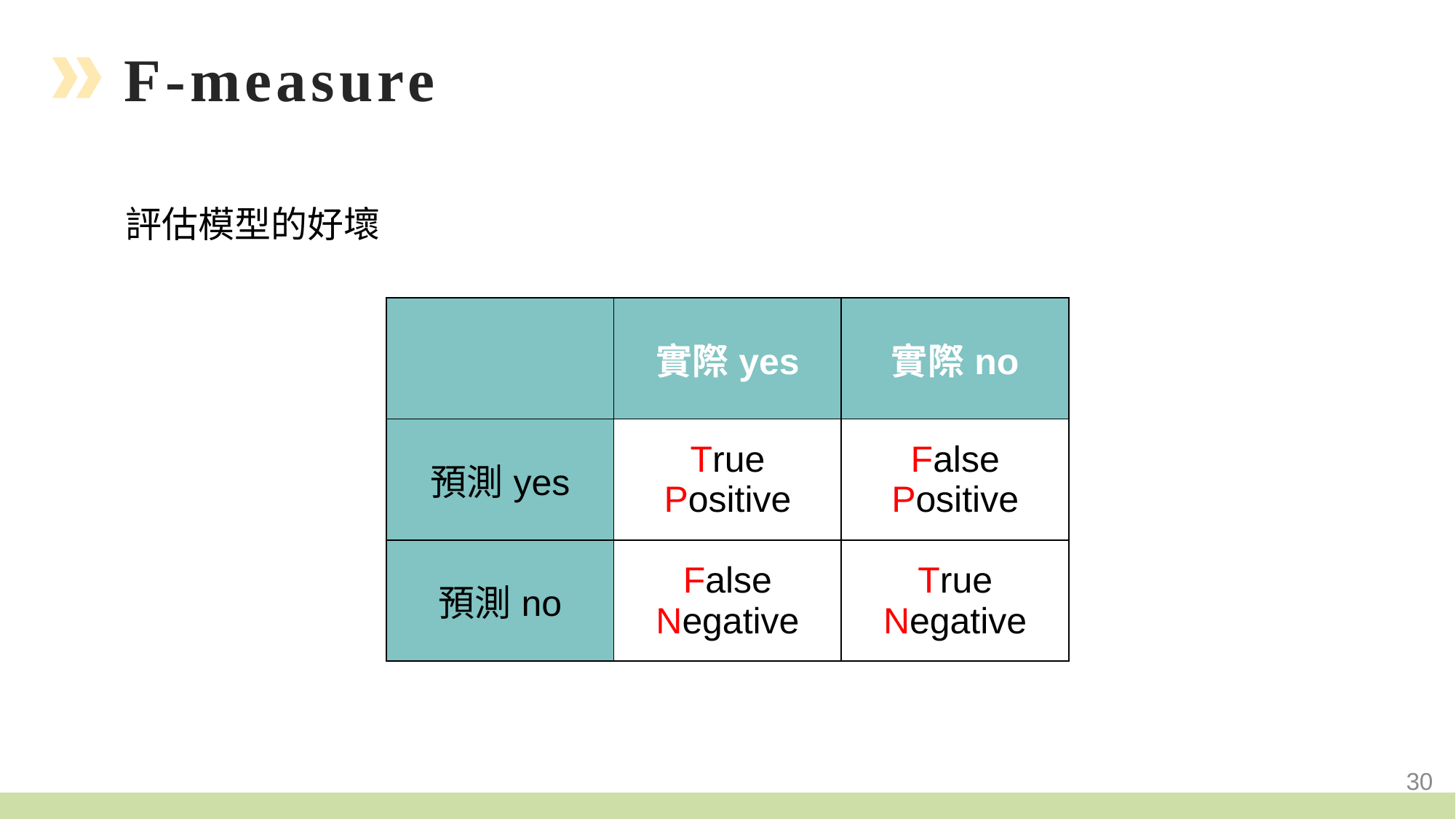

F-measure

評估模型的好壞
|  | 實際yes | 實際no |
| --- | --- | --- |
| 預測yes | True Positive | False Positive |
| 預測no | False Negative | True Negative |
30